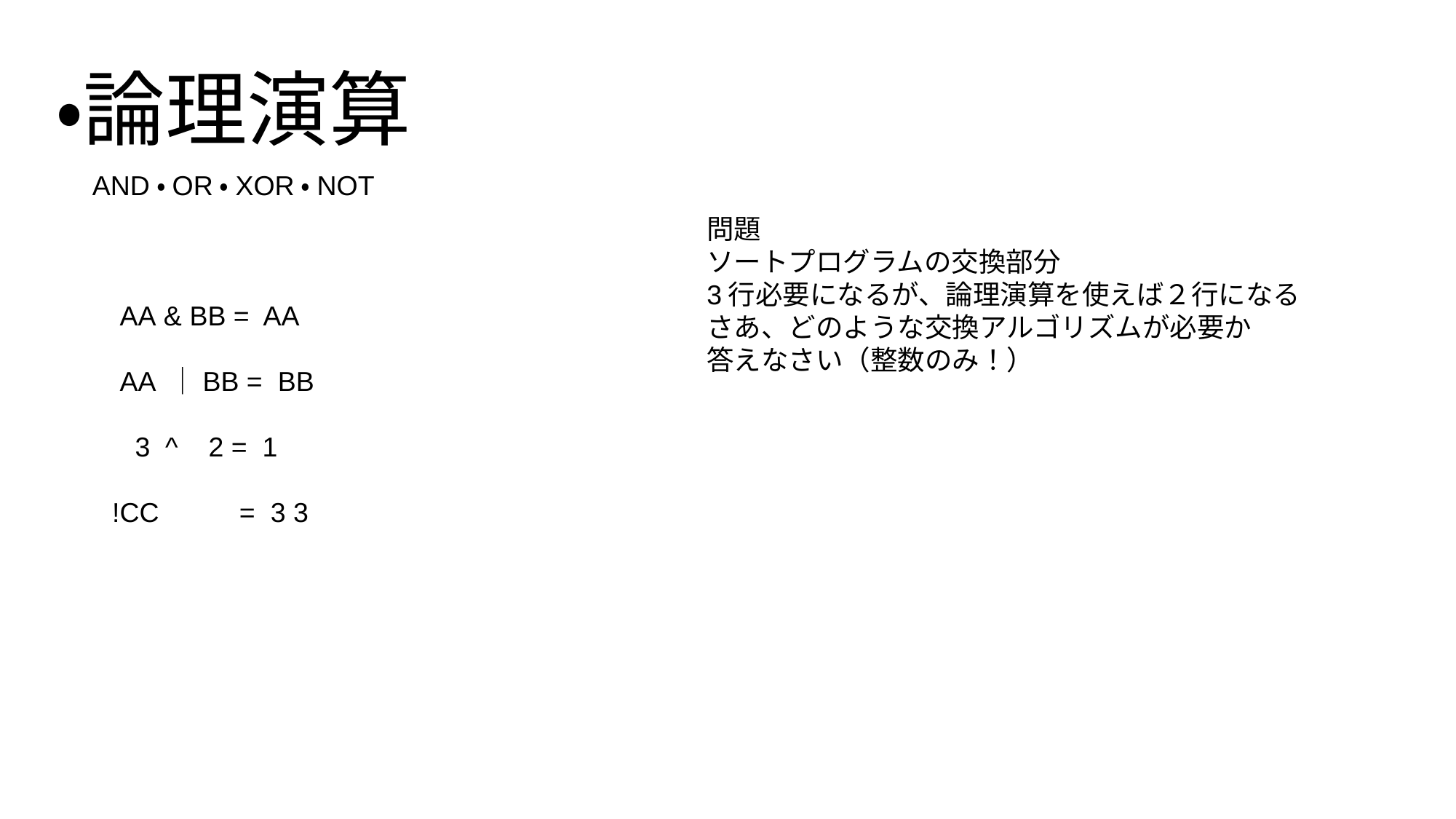

・論理演算
AND・OR・XOR・NOT
問題
ソートプログラムの交換部分
3行必要になるが、論理演算を使えば２行になる
さあ、どのような交換アルゴリズムが必要か
答えなさい（整数のみ！）
 AA & BB =  AA

 AA ｜BB =  BB

   3  ^    2 =  1

!CC  　    =  3 3